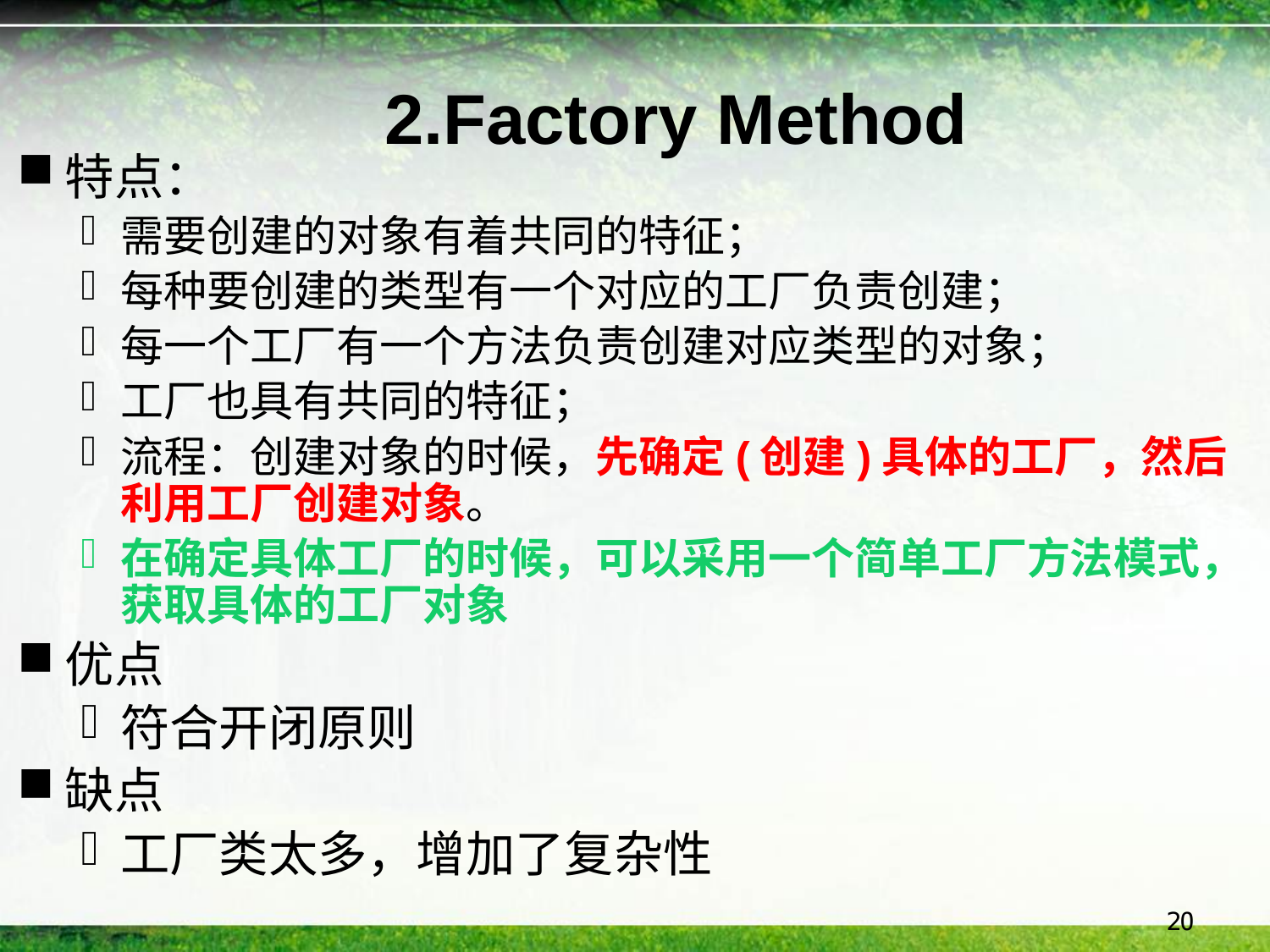

# 2.Factory Method
特点：
需要创建的对象有着共同的特征；
每种要创建的类型有一个对应的工厂负责创建；
每一个工厂有一个方法负责创建对应类型的对象；
工厂也具有共同的特征；
流程：创建对象的时候，先确定(创建)具体的工厂，然后利用工厂创建对象。
在确定具体工厂的时候，可以采用一个简单工厂方法模式，获取具体的工厂对象
优点
符合开闭原则
缺点
工厂类太多，增加了复杂性
20